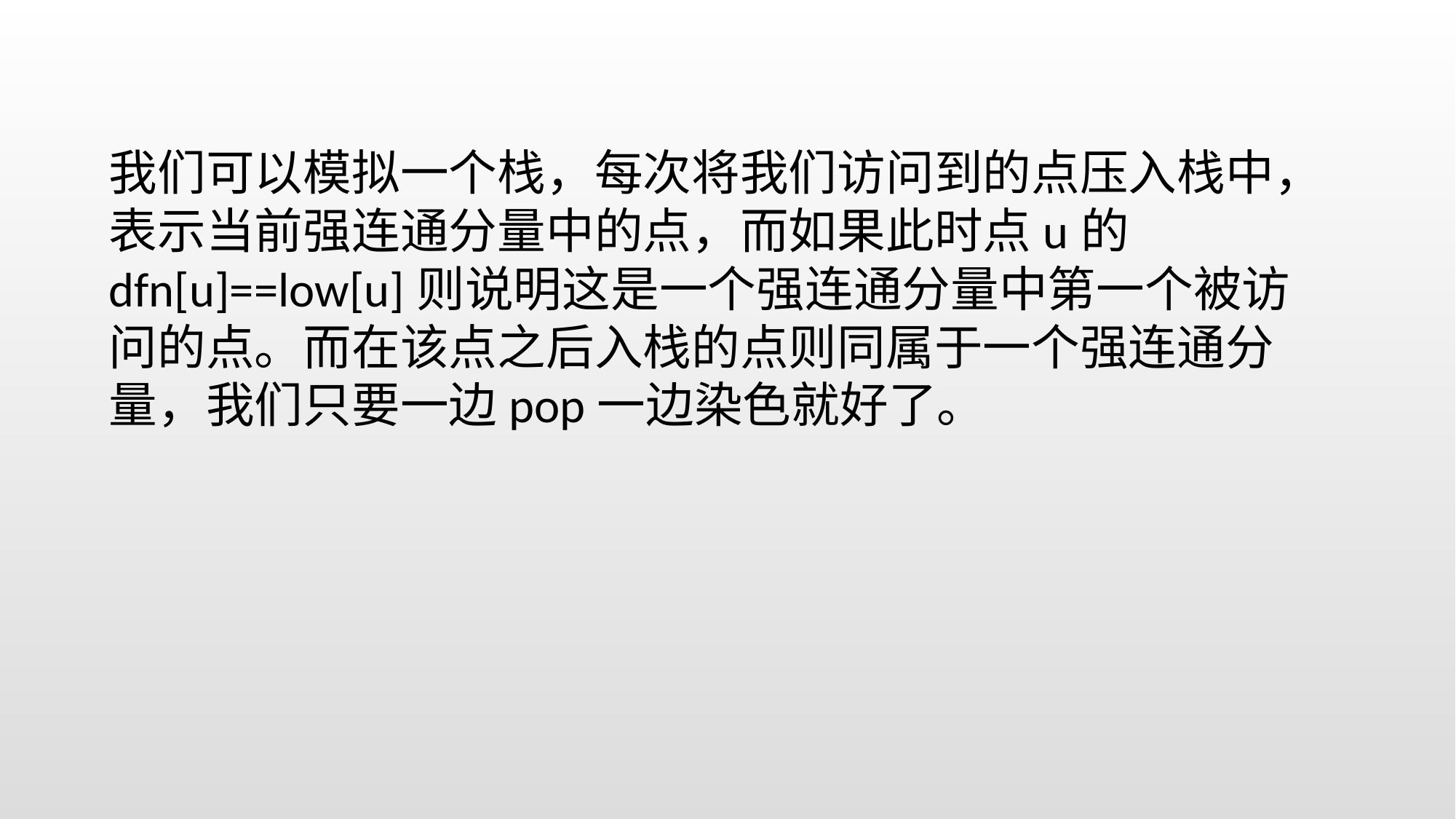

我们可以模拟一个栈，每次将我们访问到的点压入栈中，表示当前强连通分量中的点，而如果此时点u的dfn[u]==low[u]则说明这是一个强连通分量中第一个被访问的点。而在该点之后入栈的点则同属于一个强连通分量，我们只要一边pop一边染色就好了。